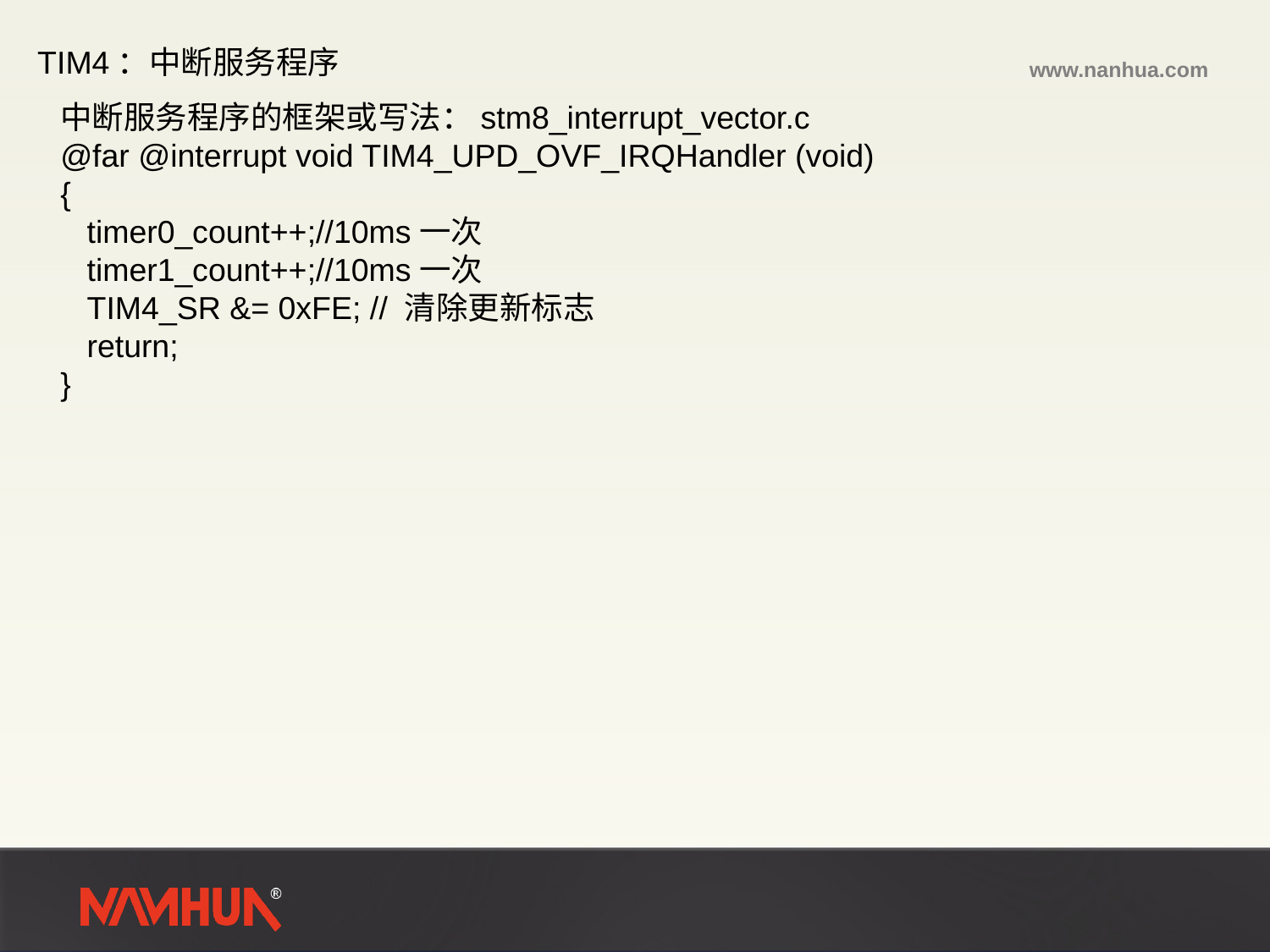

TIM4：中断服务程序
中断服务程序的框架或写法：stm8_interrupt_vector.c
@far @interrupt void TIM4_UPD_OVF_IRQHandler (void)
{
   timer0_count++;//10ms一次
   timer1_count++;//10ms一次
   TIM4_SR &= 0xFE; // 清除更新标志
   return;
}